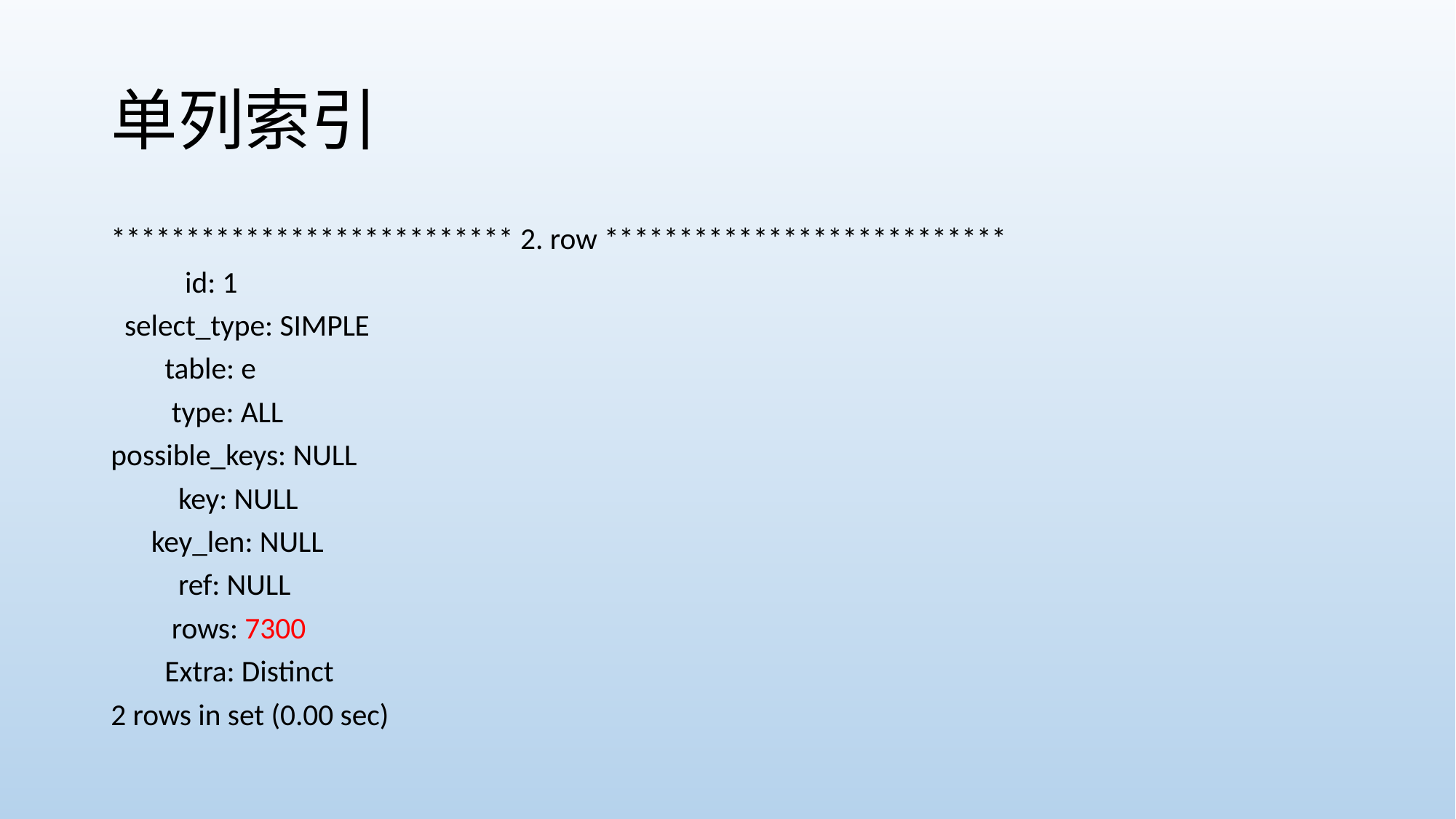

# 单列索引
*************************** 2. row ***************************
           id: 1
  select_type: SIMPLE
        table: e
         type: ALL
possible_keys: NULL
          key: NULL
      key_len: NULL
          ref: NULL
         rows: 7300
        Extra: Distinct
2 rows in set (0.00 sec)